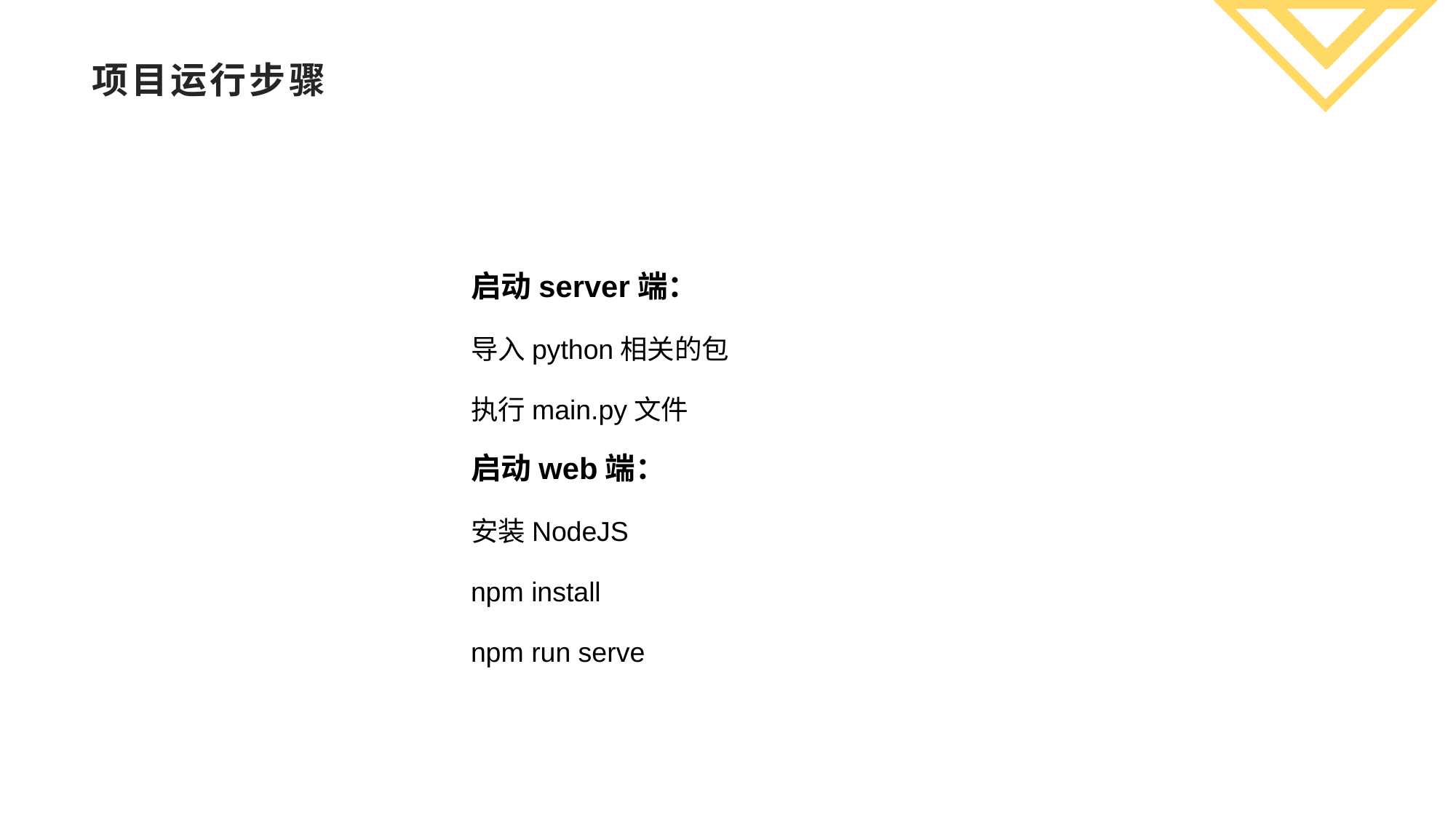

# 项目运行步骤
启动server端：
导入python相关的包
执行main.py文件
启动web端：
安装NodeJS
npm install
npm run serve